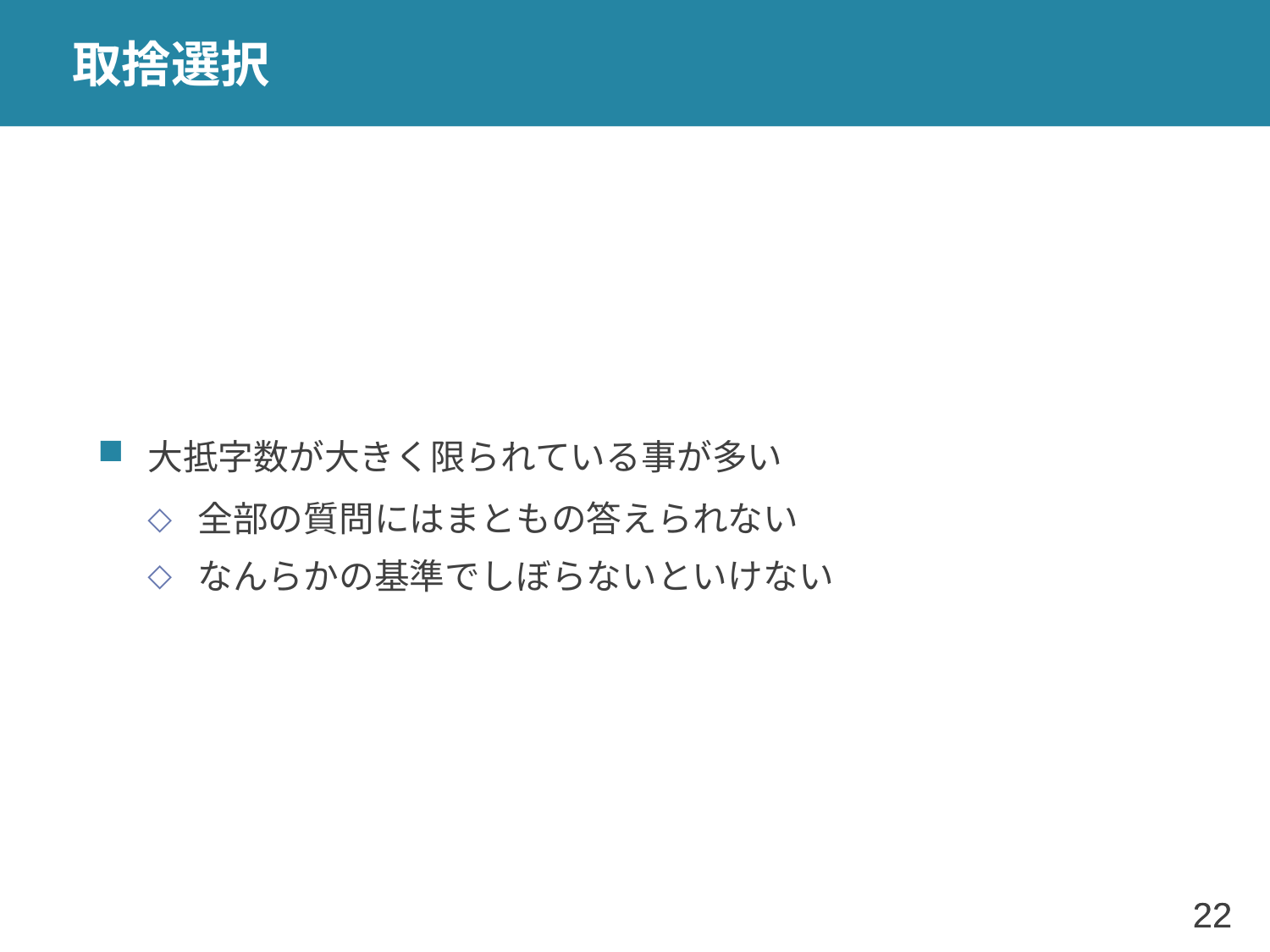

# 取捨選択
大抵字数が大きく限られている事が多い
全部の質問にはまともの答えられない
なんらかの基準でしぼらないといけない